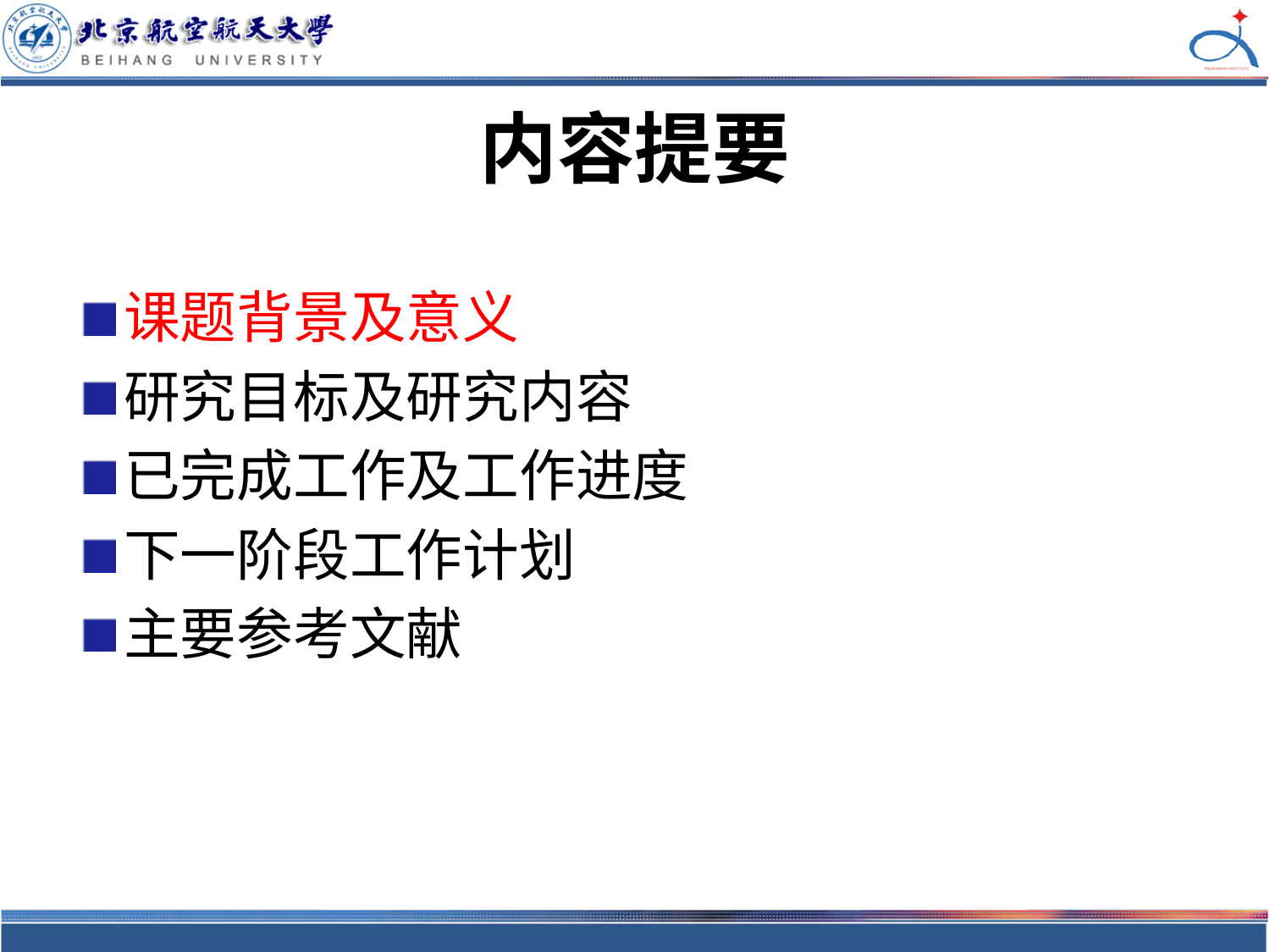

# 内容提要

课题背景及意义
研究目标及研究内容
已完成工作及工作进度
下一阶段工作计划
主要参考文献